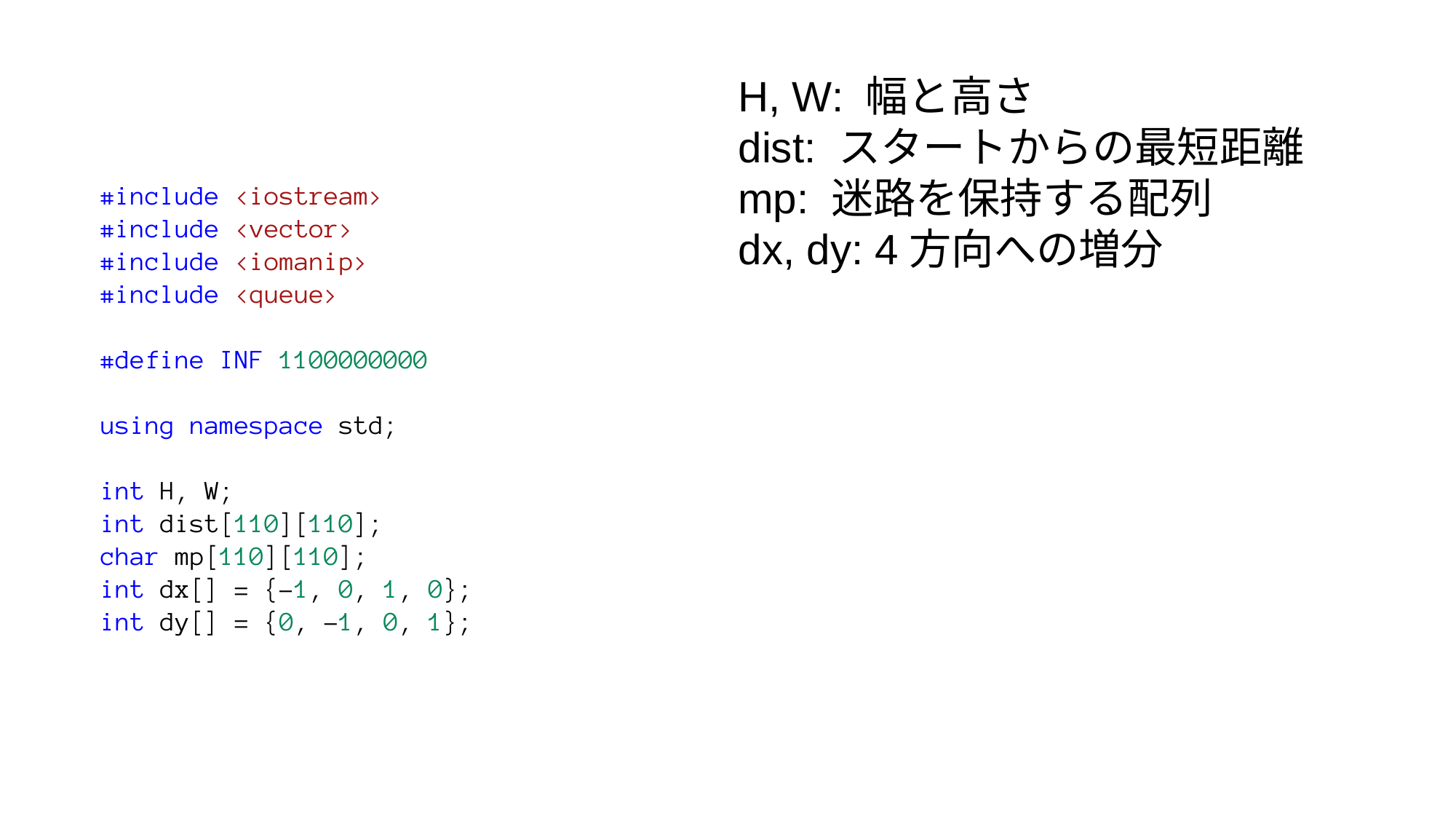

H, W: 幅と高さ
dist: スタートからの最短距離
mp: 迷路を保持する配列
dx, dy: 4方向への増分
#include <iostream>
#include <vector>
#include <iomanip>
#include <queue>
#define INF 1100000000
using namespace std;
int H, W;
int dist[110][110];
char mp[110][110];
int dx[] = {-1, 0, 1, 0};
int dy[] = {0, -1, 0, 1};